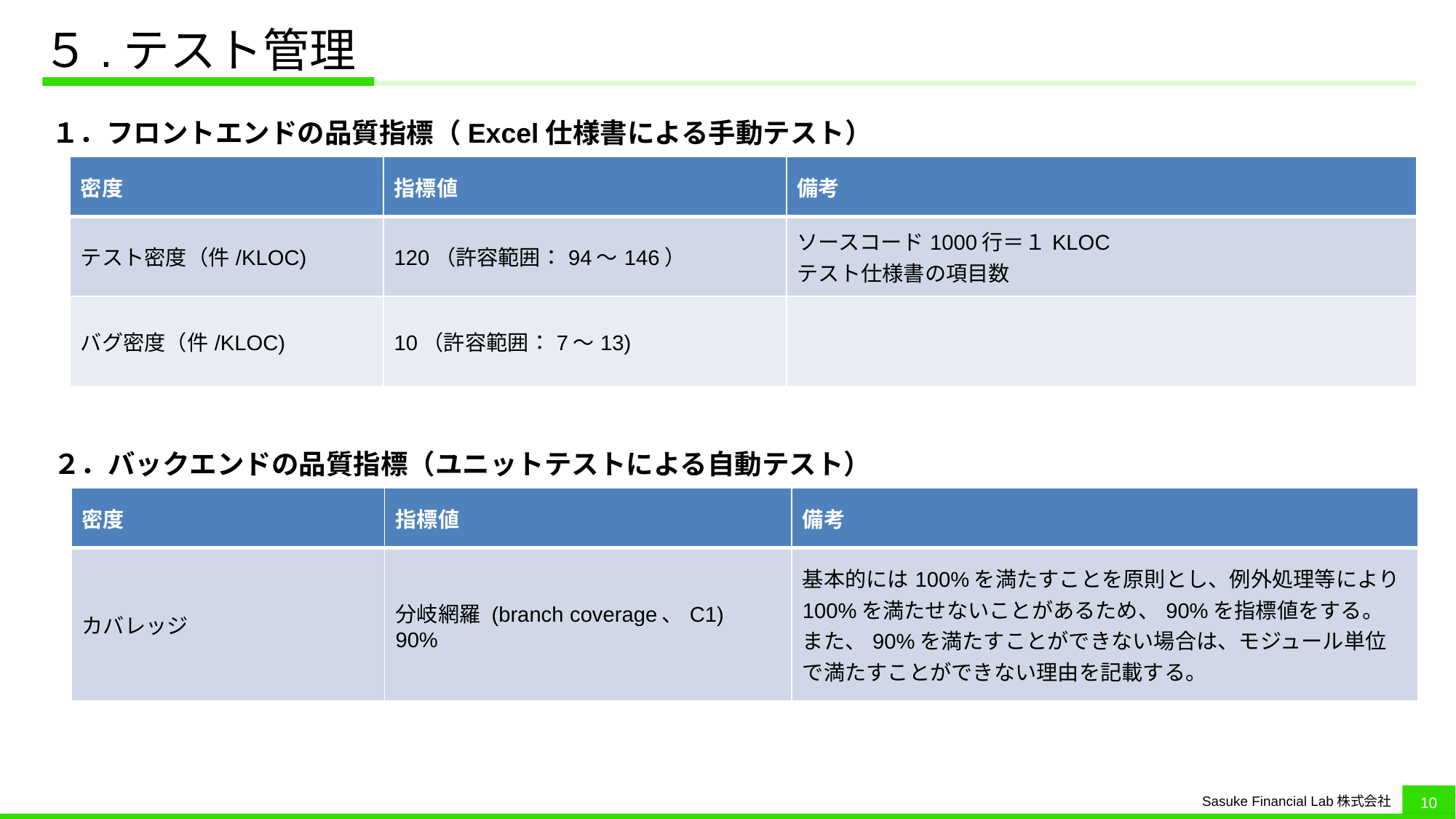

# ５.テスト管理
１．フロントエンドの品質指標（Excel仕様書による手動テスト）

| 密度 | 指標値 | 備考 |
| --- | --- | --- |
| テスト密度（件/KLOC) | 120（許容範囲：94～146） | ソースコード1000行＝１KLOC テスト仕様書の項目数 |
| バグ密度（件/KLOC) | 10（許容範囲：7～13) |  |
２．バックエンドの品質指標（ユニットテストによる自動テスト）

| 密度 | 指標値 | 備考 |
| --- | --- | --- |
| カバレッジ | 分岐網羅 (branch coverage、C1) 90% | 基本的には100%を満たすことを原則とし、例外処理等により100%を満たせないことがあるため、90%を指標値をする。 また、90%を満たすことができない場合は、モジュール単位で満たすことができない理由を記載する。 |
10
Sasuke Financial Lab株式会社